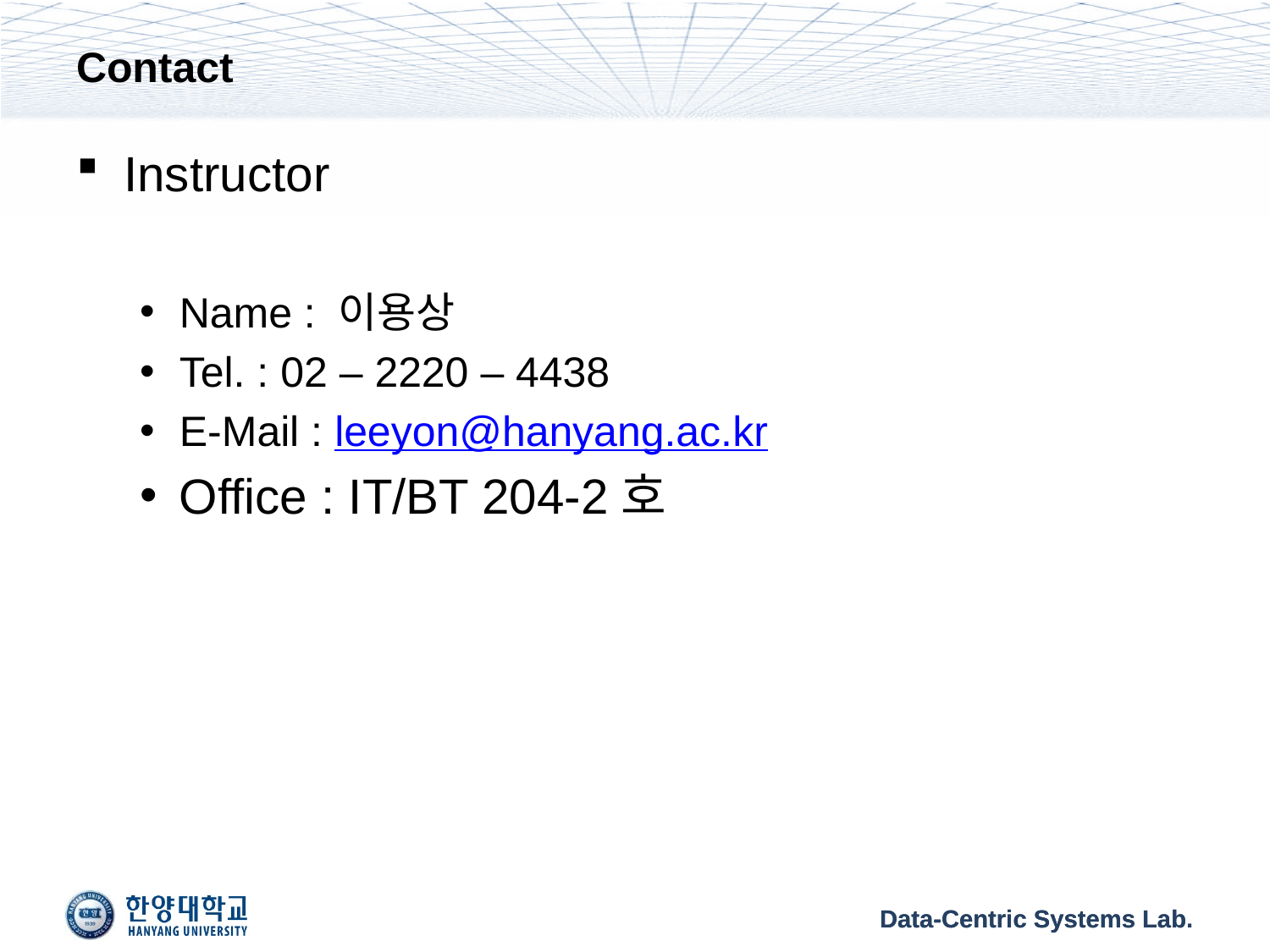

# Contact
Instructor

Name : 이용상
Tel. : 02 – 2220 – 4438
E-Mail : leeyon@hanyang.ac.kr
Office : IT/BT 204-2호